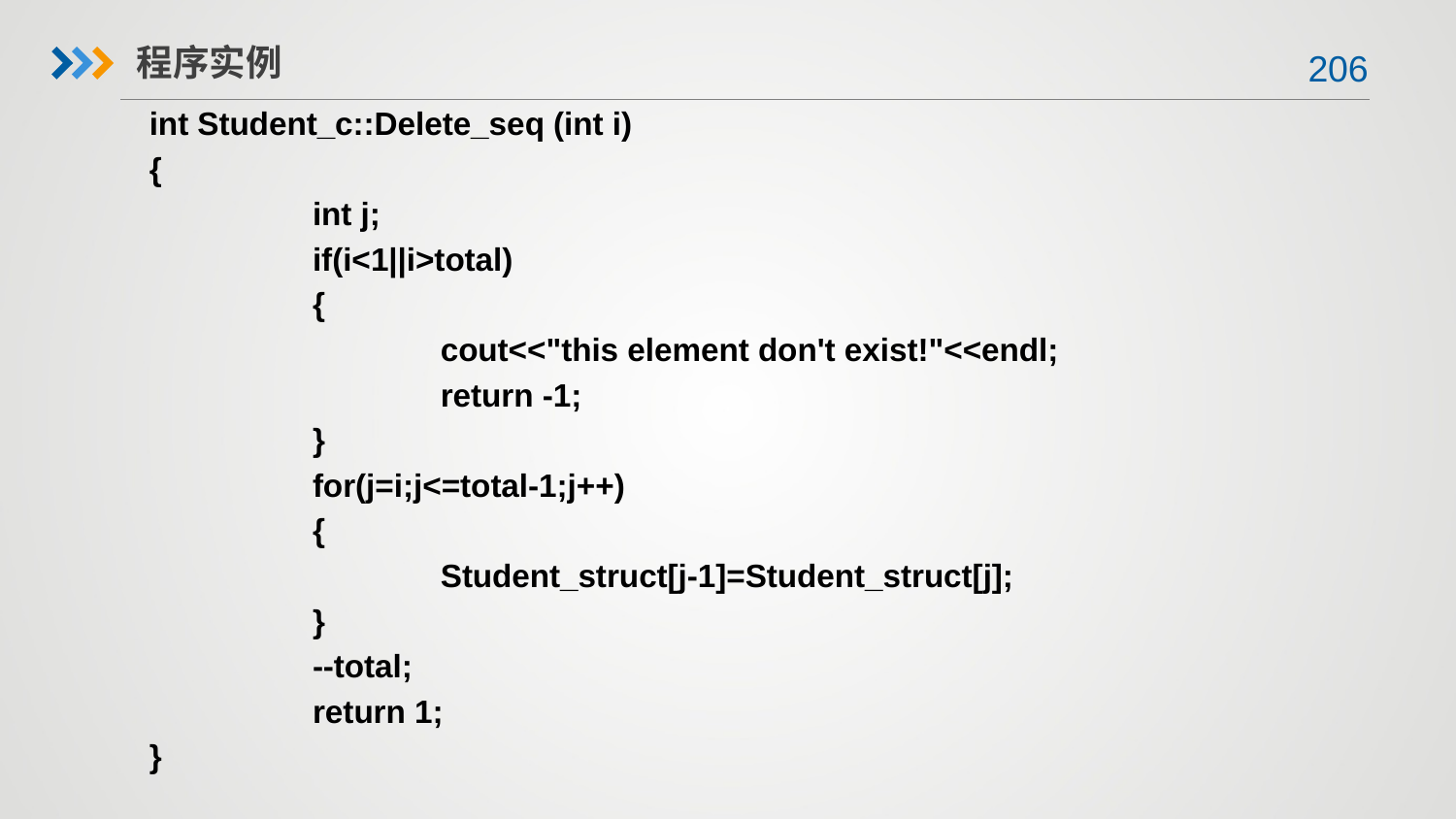

程序实例
int Student_c::Delete_seq (int i)
{
	  int j;
	  if(i<1||i>total)
	  {
		cout<<"this element don't exist!"<<endl;
		return -1;
	  }
	  for(j=i;j<=total-1;j++)
	  {
		Student_struct[j-1]=Student_struct[j];
	  }
	  --total;
	  return 1;
}